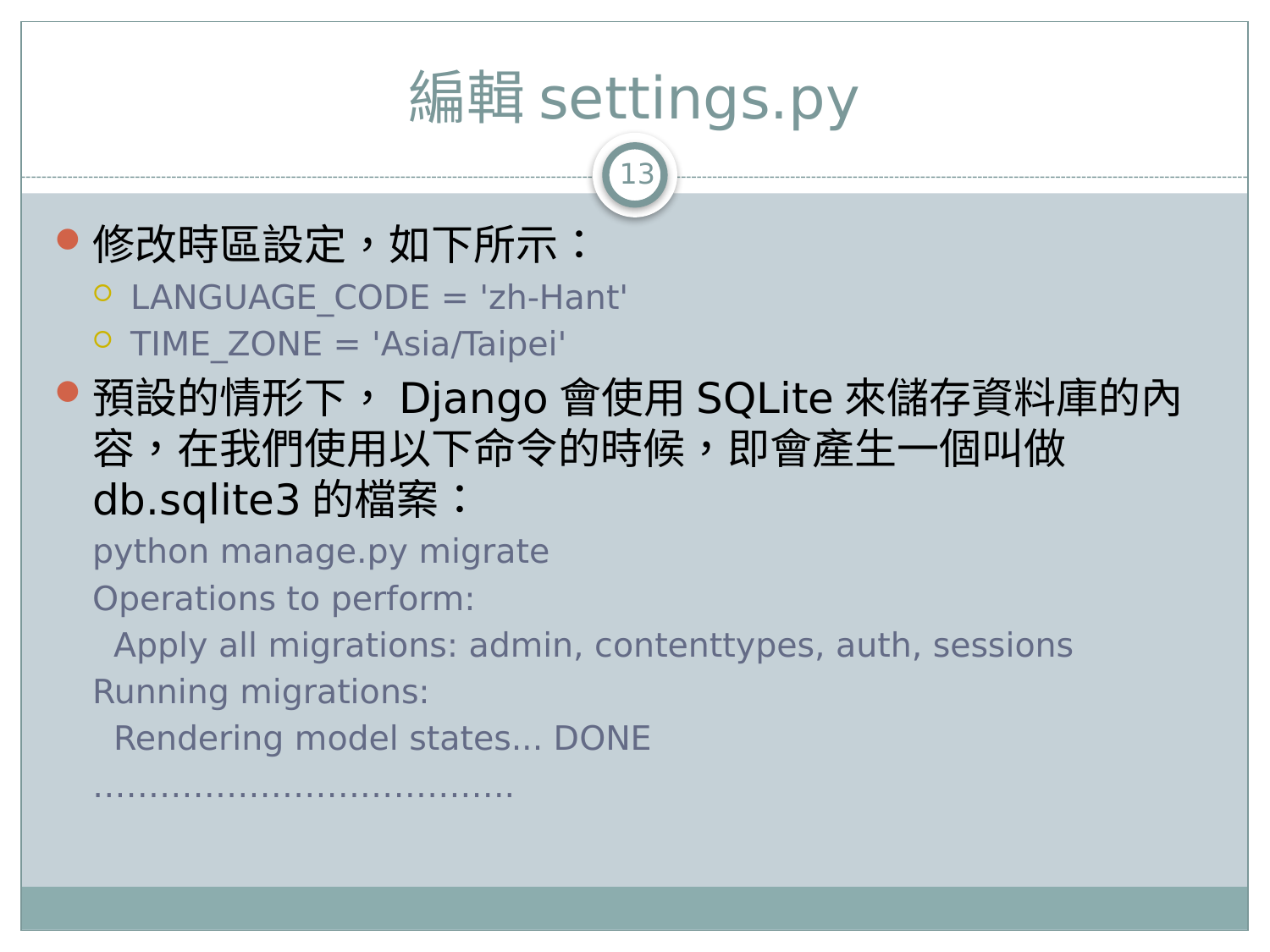

# 編輯settings.py
13
修改時區設定，如下所示：
LANGUAGE_CODE = 'zh-Hant'
TIME_ZONE = 'Asia/Taipei'
預設的情形下，Django會使用SQLite來儲存資料庫的內容，在我們使用以下命令的時候，即會產生一個叫做db.sqlite3的檔案：
python manage.py migrate
Operations to perform:
  Apply all migrations: admin, contenttypes, auth, sessions
Running migrations:
  Rendering model states... DONE
………………………………..